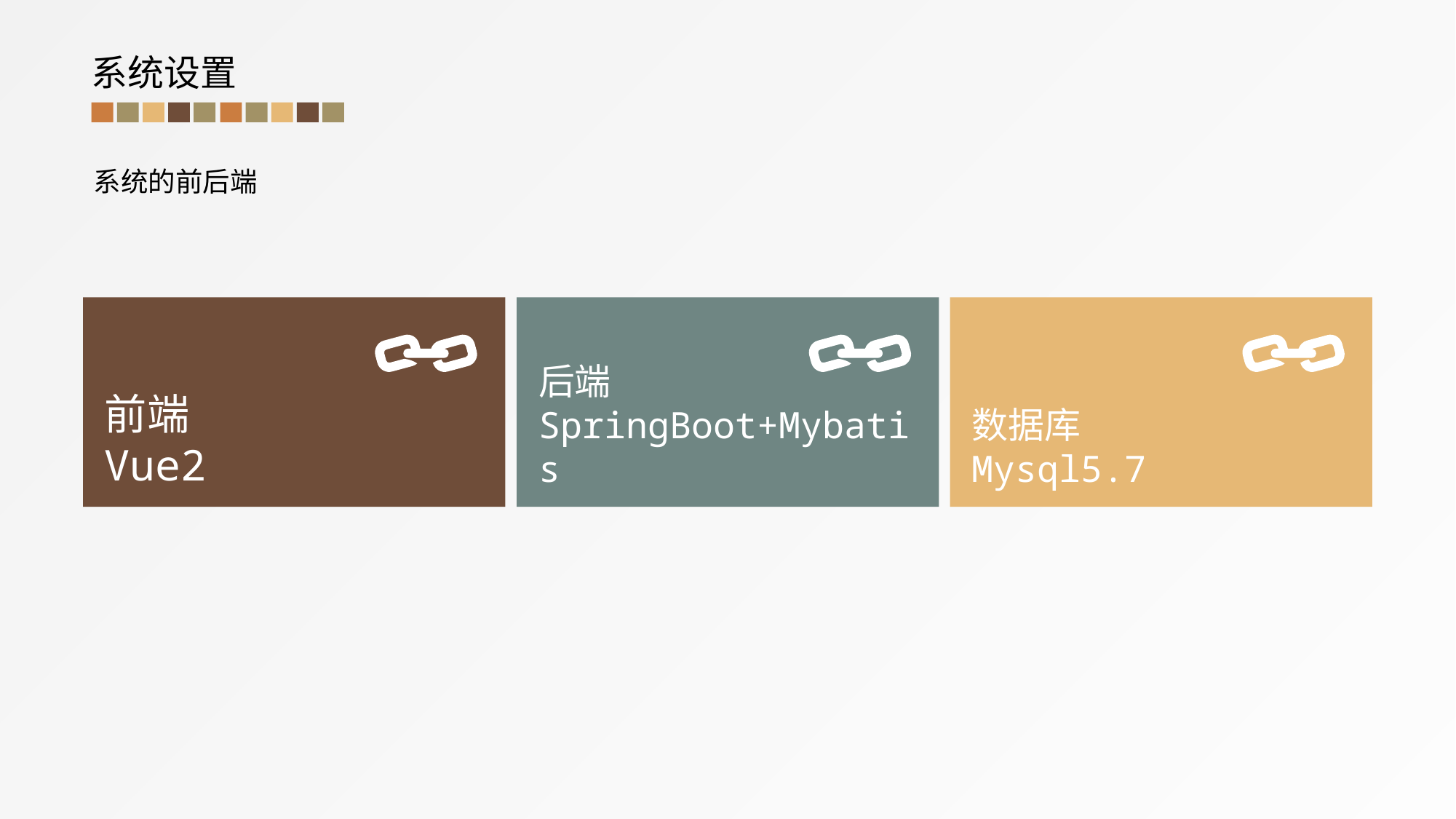

系统设置

系统的前后端
前端
Vue2
后端
SpringBoot+Mybatis
数据库
Mysql5.7